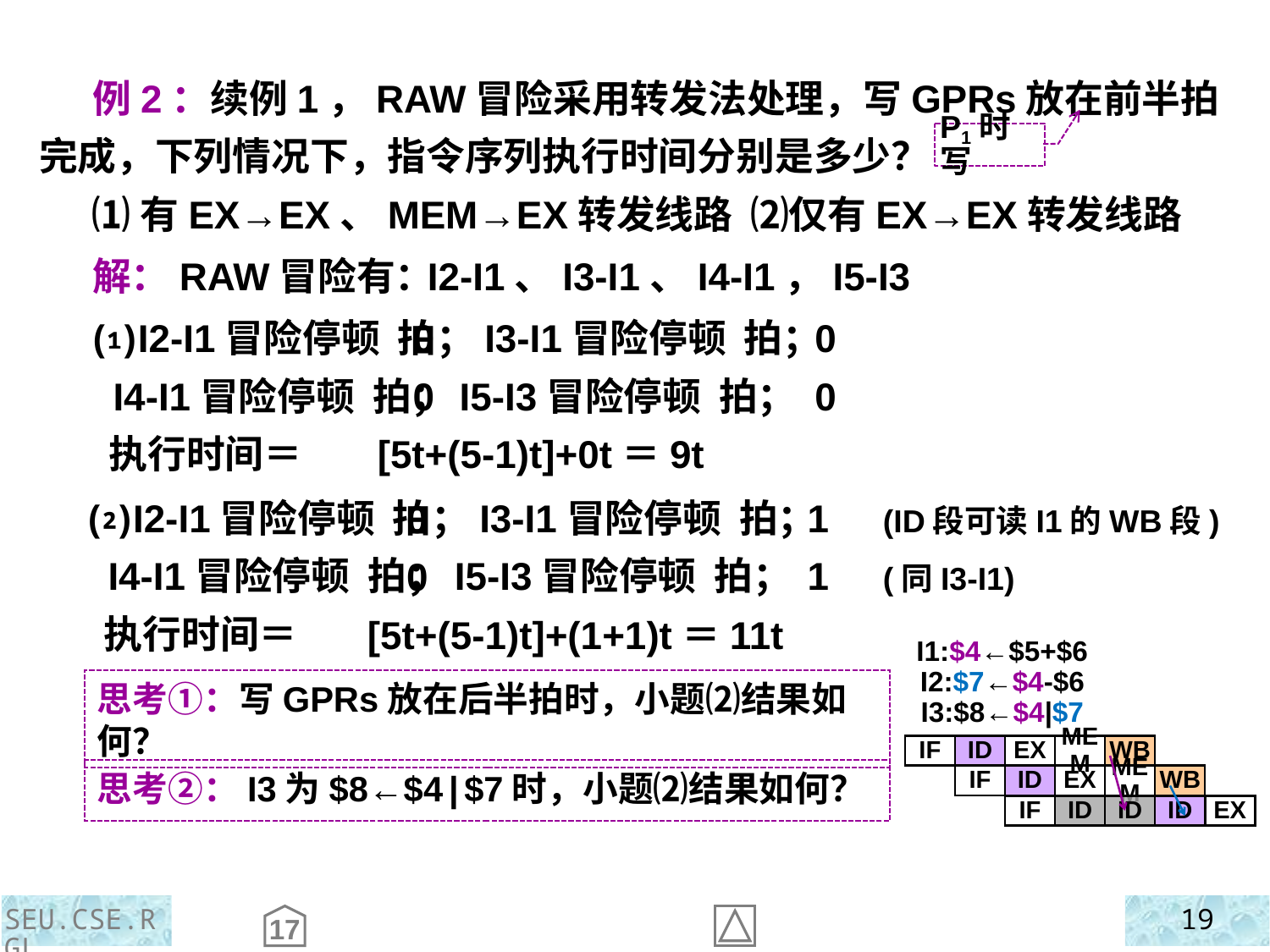

例2：续例1，RAW冒险采用转发法处理，写GPRs放在前半拍完成，下列情况下，指令序列执行时间分别是多少？
      ⑴有EX→EX、MEM→EX转发线路  ⑵仅有EX→EX转发线路
     解：RAW冒险有：
P1时写
I2-I1、I3-I1、I4-I1，I5-I3
     ⑴I2-I1冒险停顿  拍；I3-I1冒险停顿  拍；
       I4-I1冒险停顿  拍；I5-I3冒险停顿  拍；
       执行时间＝
    0
    0
[5t+(5-1)t]+0t＝9t
0
0
     ⑵I2-I1冒险停顿  拍；I3-I1冒险停顿  拍；
       I4-I1冒险停顿  拍；I5-I3冒险停顿  拍；
       执行时间＝
1     (ID段可读I1的WB段)
1     (同I3-I1)
    0
    0
[5t+(5-1)t]+(1+1)t＝11t
I1:$4←$5+$6
I2:$7←$4-$6
I3:$8←$4|$7

IF
ID
EX
MEM
WB
IF
ID
EX
MEM
WB
IF
ID
ID
ID
EX
思考①：写GPRs放在后半拍时，小题⑵结果如何？
思考②：I3为$8←$4 | $7时，小题⑵结果如何？
SEU.CSE.RGL
19
17